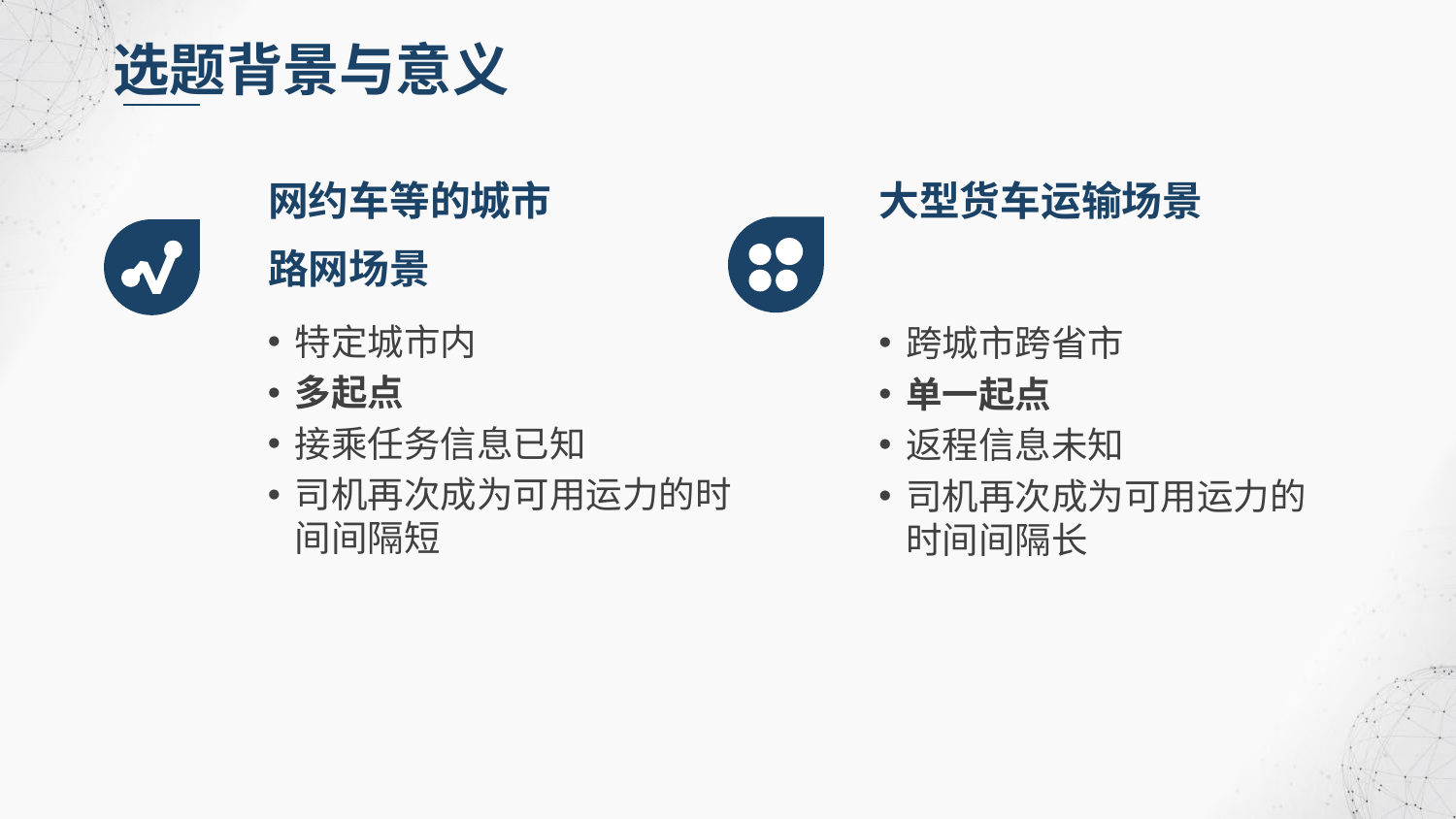

选题背景与意义
网约车等的城市路网场景
大型货车运输场景

特定城市内
多起点
接乘任务信息已知
司机再次成为可用运力的时间间隔短

跨城市跨省市
单一起点
返程信息未知
司机再次成为可用运力的时间间隔长